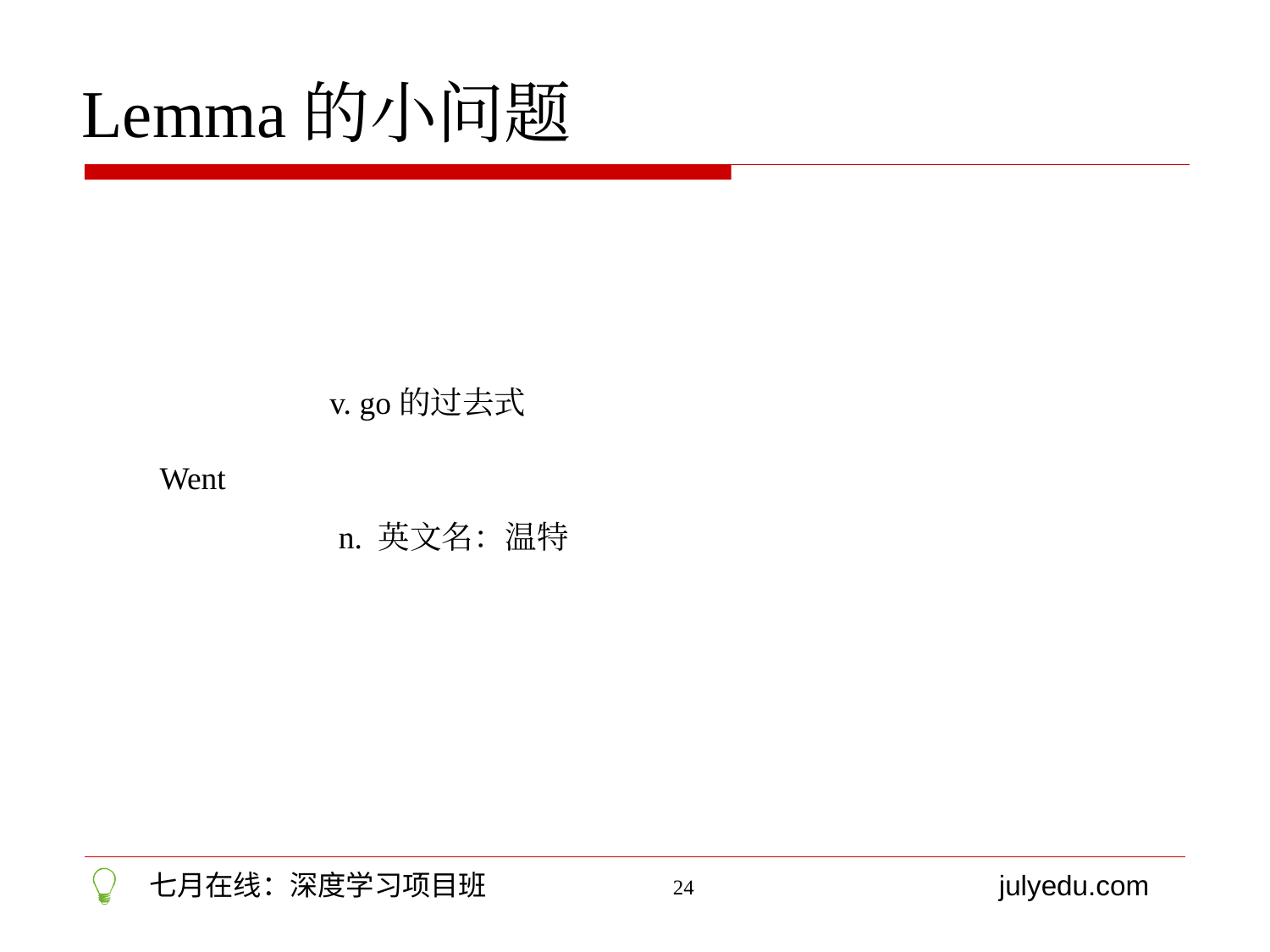

Lemma的小问题
v. go的过去式
Went
n. 英文名：温特
24